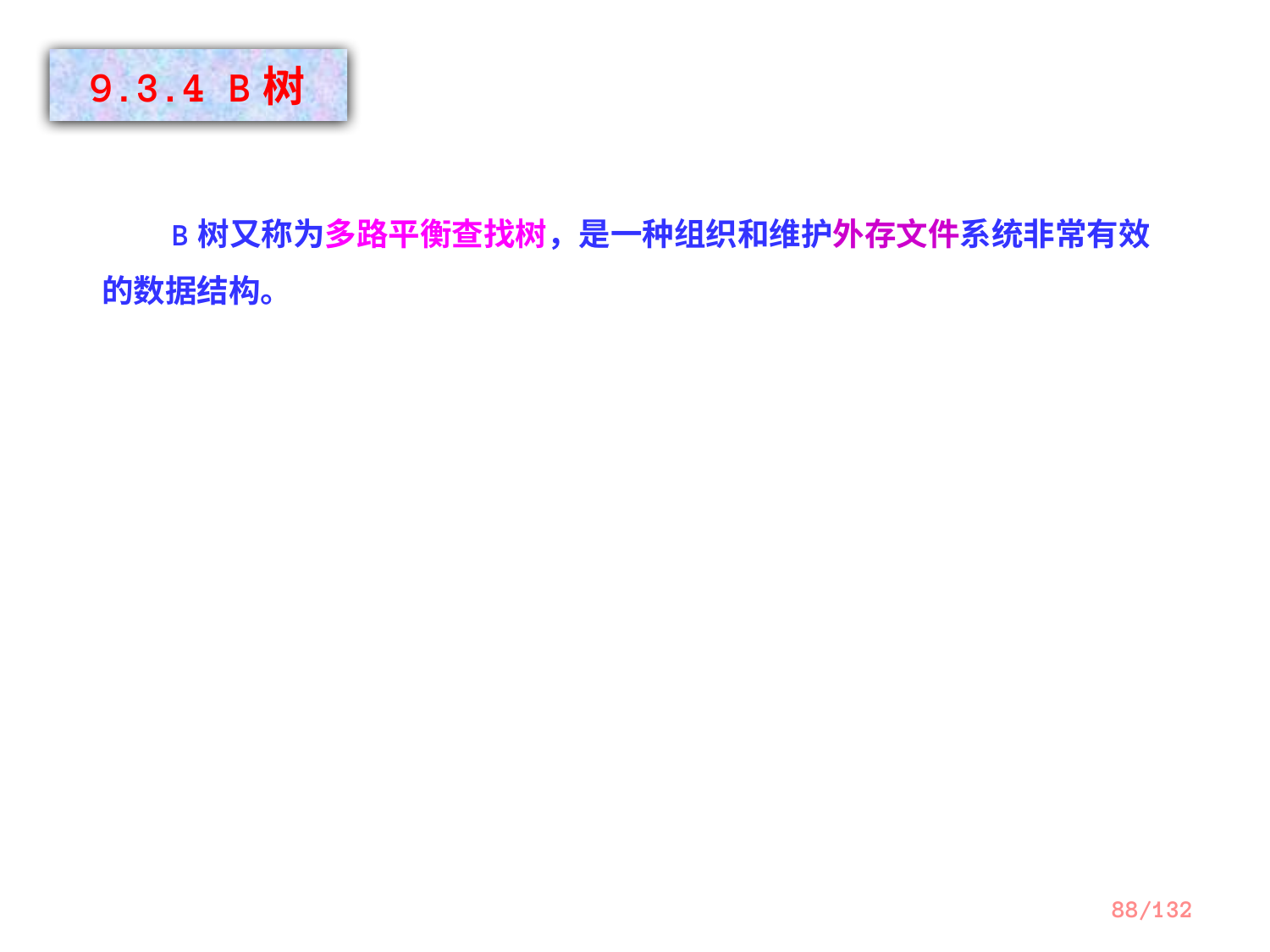

9.3.4 B树
　　B树又称为多路平衡查找树，是一种组织和维护外存文件系统非常有效的数据结构。
88/132